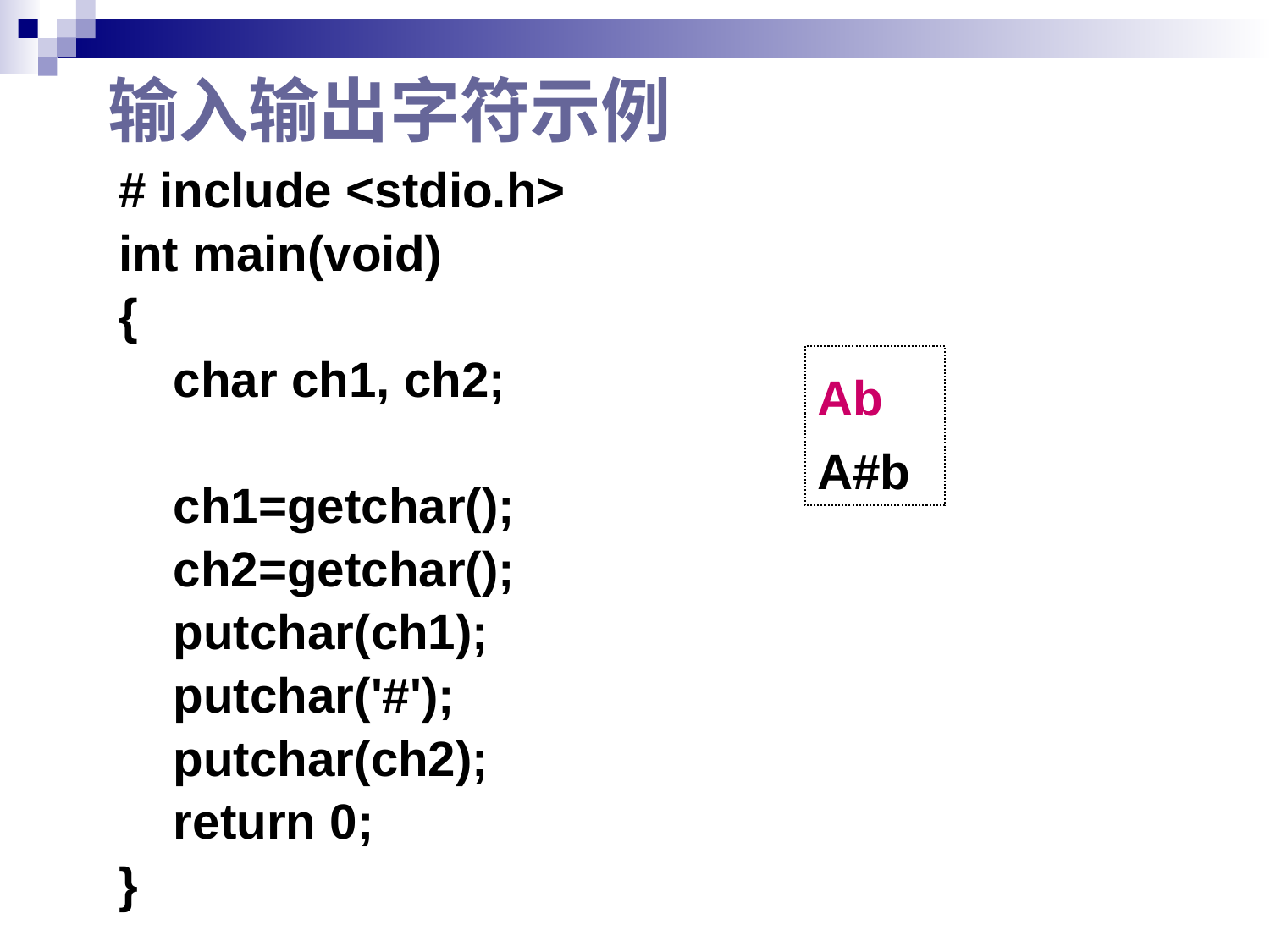

# 输入输出字符示例
# include <stdio.h>
int main(void)
{
    char ch1, ch2;

    ch1=getchar();
    ch2=getchar();
    putchar(ch1);
    putchar('#');
    putchar(ch2);
    return 0;
}
Ab
A#b